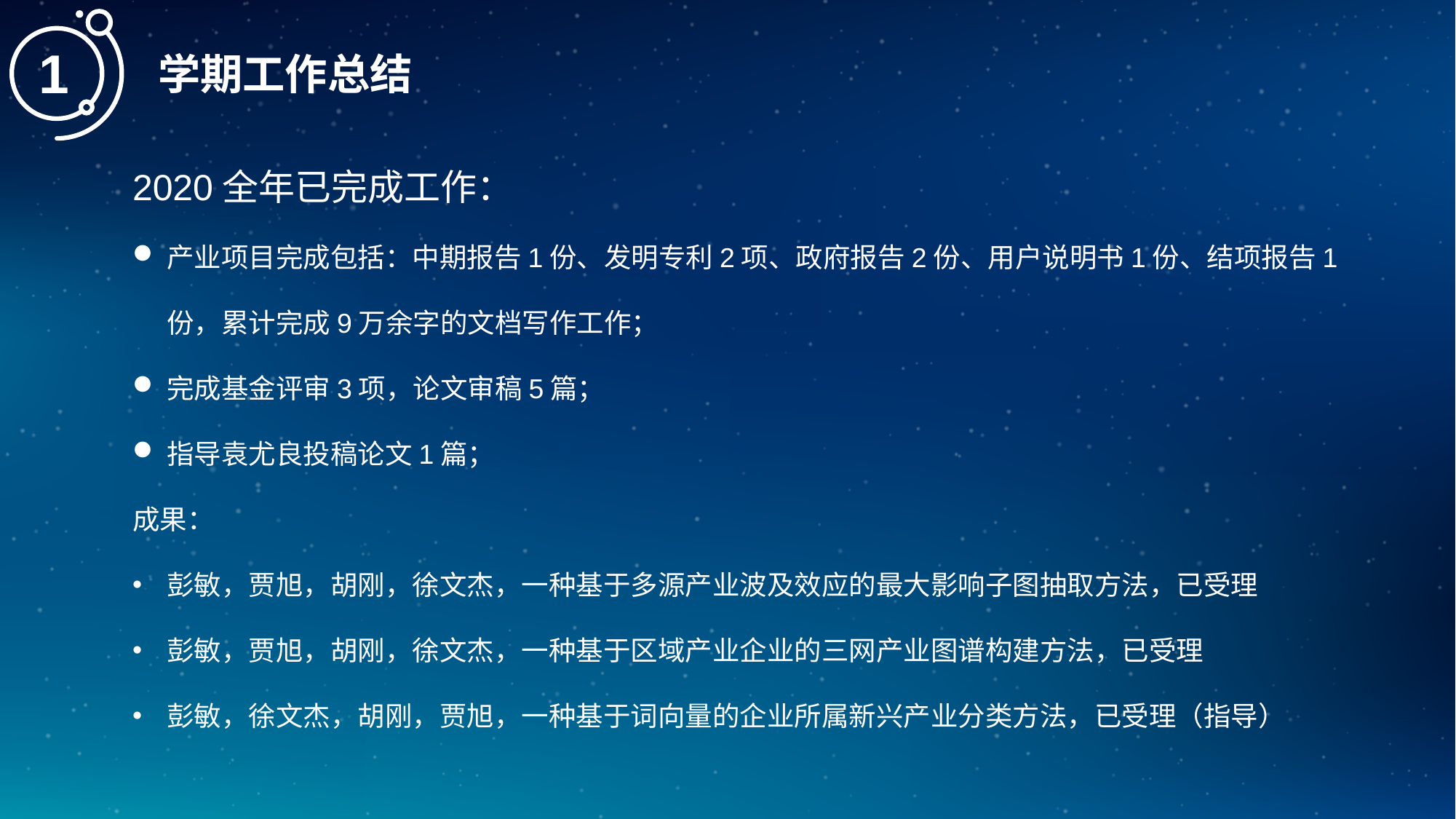

1

学期工作总结
2020全年已完成工作：
产业项目完成包括：中期报告1份、发明专利2项、政府报告2份、用户说明书1份、结项报告1份，累计完成9万余字的文档写作工作；
完成基金评审3项，论文审稿5篇；
指导袁尤良投稿论文1篇；
成果：
彭敏，贾旭，胡刚，徐文杰，一种基于多源产业波及效应的最大影响子图抽取方法，已受理
彭敏，贾旭，胡刚，徐文杰，一种基于区域产业企业的三网产业图谱构建方法，已受理
彭敏，徐文杰，胡刚，贾旭，一种基于词向量的企业所属新兴产业分类方法，已受理（指导）